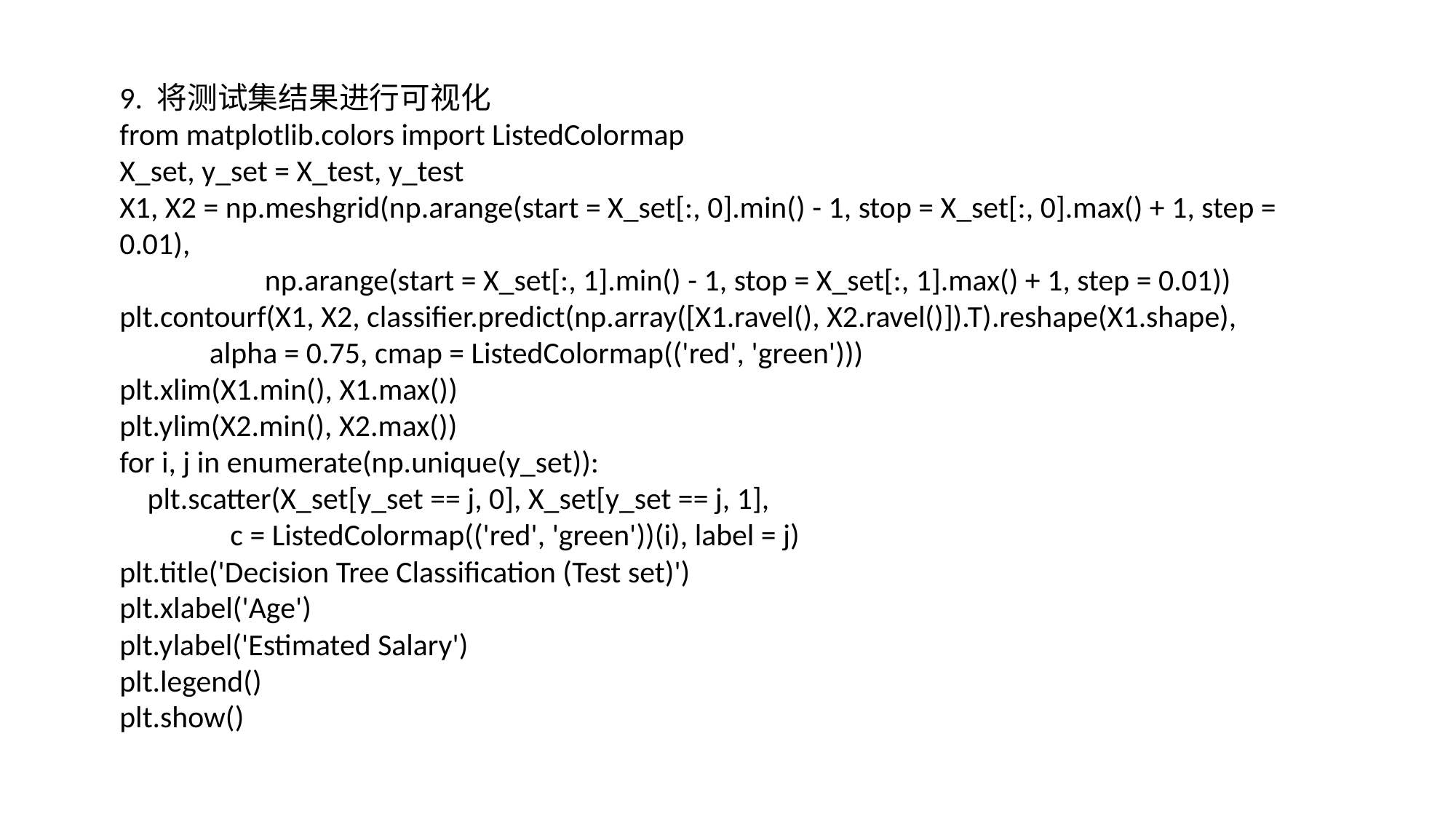

9. 将测试集结果进行可视化
from matplotlib.colors import ListedColormap
X_set, y_set = X_test, y_test
X1, X2 = np.meshgrid(np.arange(start = X_set[:, 0].min() - 1, stop = X_set[:, 0].max() + 1, step = 0.01),
                     np.arange(start = X_set[:, 1].min() - 1, stop = X_set[:, 1].max() + 1, step = 0.01))
plt.contourf(X1, X2, classifier.predict(np.array([X1.ravel(), X2.ravel()]).T).reshape(X1.shape),
             alpha = 0.75, cmap = ListedColormap(('red', 'green')))
plt.xlim(X1.min(), X1.max())
plt.ylim(X2.min(), X2.max())
for i, j in enumerate(np.unique(y_set)):
    plt.scatter(X_set[y_set == j, 0], X_set[y_set == j, 1],
                c = ListedColormap(('red', 'green'))(i), label = j)
plt.title('Decision Tree Classification (Test set)')
plt.xlabel('Age')
plt.ylabel('Estimated Salary')
plt.legend()
plt.show()